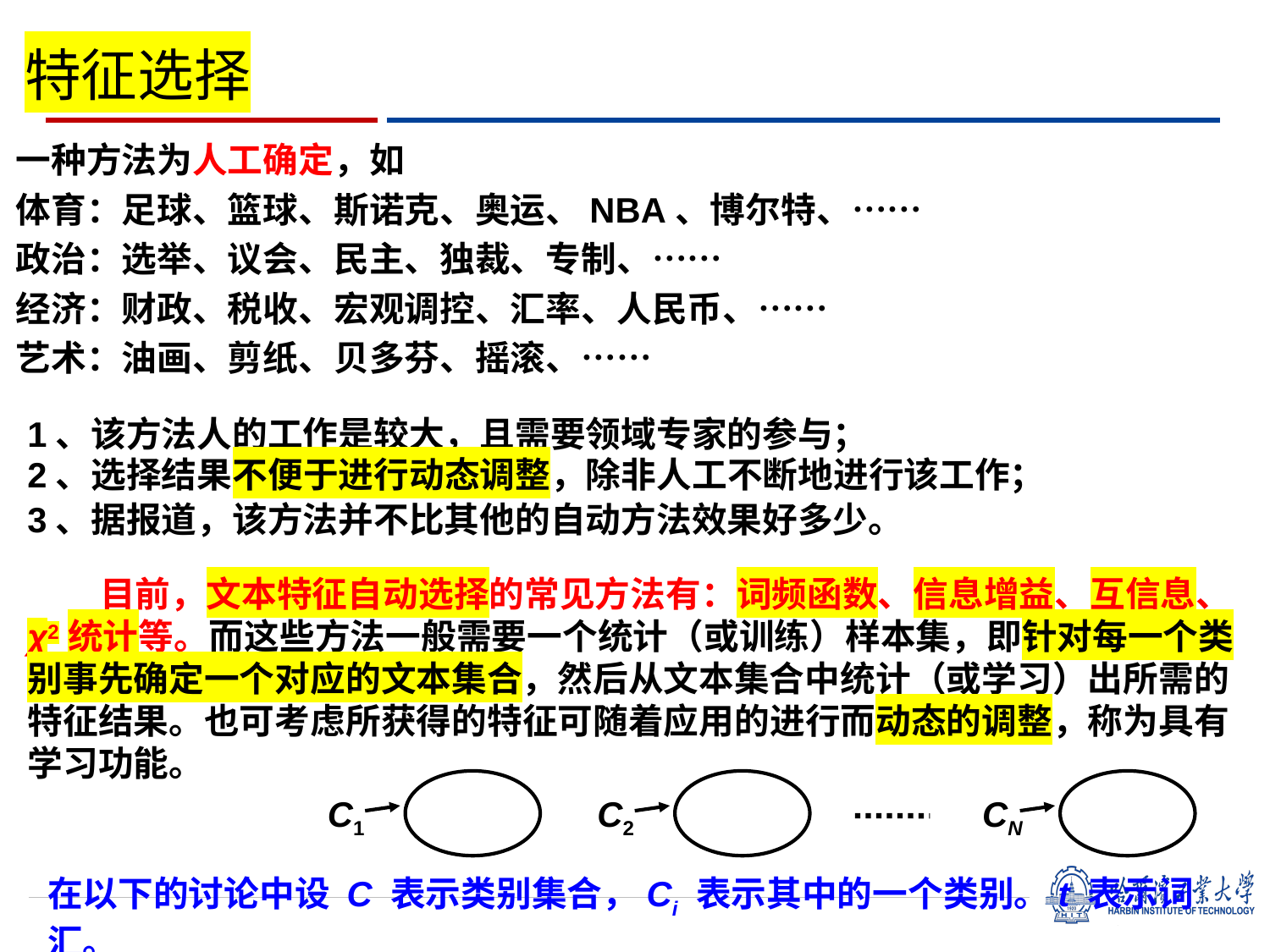

# 特征选择
一种方法为人工确定，如
体育：足球、篮球、斯诺克、奥运、NBA、博尔特、……
政治：选举、议会、民主、独裁、专制、……
经济：财政、税收、宏观调控、汇率、人民币、……
艺术：油画、剪纸、贝多芬、摇滚、……
1、该方法人的工作是较大，且需要领域专家的参与；
2、选择结果不便于进行动态调整，除非人工不断地进行该工作；
3、据报道，该方法并不比其他的自动方法效果好多少。
        目前，文本特征自动选择的常见方法有：词频函数、信息增益、互信息、χ2统计等。而这些方法一般需要一个统计（或训练）样本集，即针对每一个类别事先确定一个对应的文本集合，然后从文本集合中统计（或学习）出所需的特征结果。也可考虑所获得的特征可随着应用的进行而动态的调整，称为具有学习功能。

C1
C2
CN

在以下的讨论中设 C 表示类别集合，Ci 表示其中的一个类别。t 表示词汇。